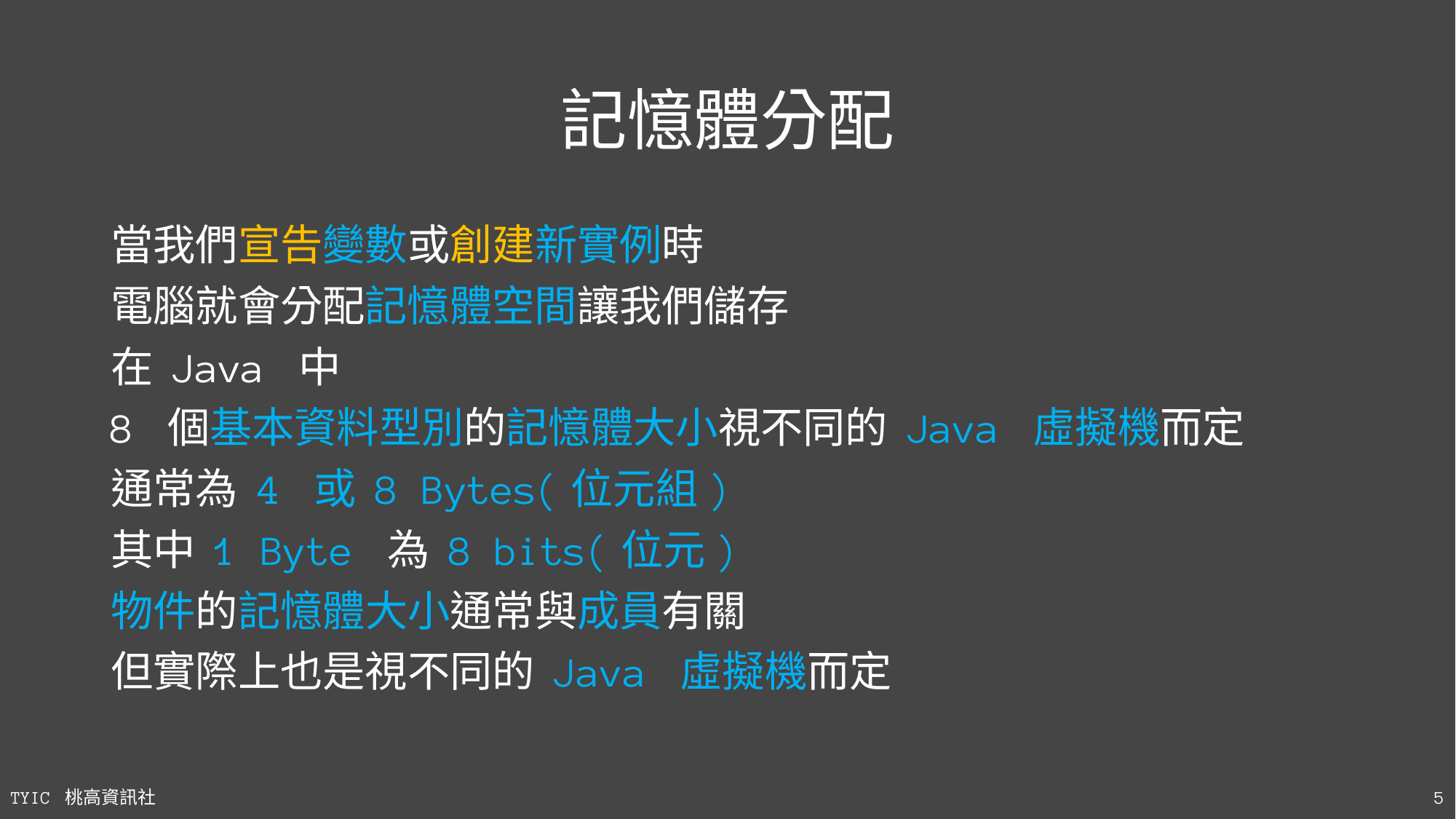

# 記憶體分配
當我們宣告變數或創建新實例時
電腦就會分配記憶體空間讓我們儲存
在 Java 中
8 個基本資料型別的記憶體大小視不同的 Java 虛擬機而定
通常為 4 或 8 Bytes(位元組)
其中 1 Byte 為 8 bits(位元)
物件的記憶體大小通常與成員有關
但實際上也是視不同的 Java 虛擬機而定